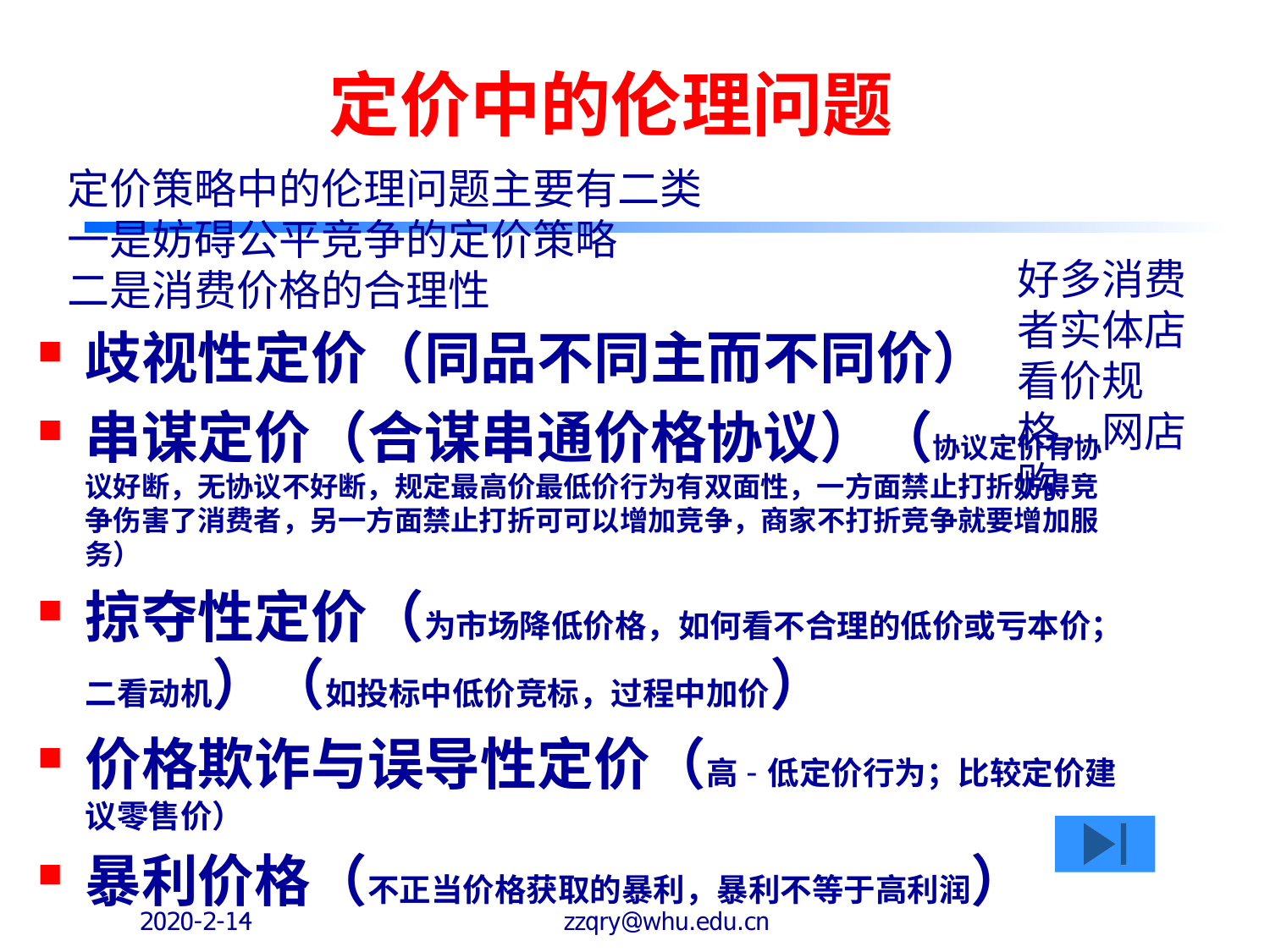

# 定价中的伦理问题
定价策略中的伦理问题主要有二类
一是妨碍公平竞争的定价策略
二是消费价格的合理性
好多消费者实体店看价规格，网店购
歧视性定价（同品不同主而不同价）
串谋定价（合谋串通价格协议）（协议定价有协议好断，无协议不好断，规定最高价最低价行为有双面性，一方面禁止打折妨碍竞争伤害了消费者，另一方面禁止打折可可以增加竞争，商家不打折竞争就要增加服务）
掠夺性定价（为市场降低价格，如何看不合理的低价或亏本价；二看动机）（如投标中低价竞标，过程中加价）
价格欺诈与误导性定价（高-低定价行为；比较定价建议零售价）
暴利价格（不正当价格获取的暴利，暴利不等于高利润）

2020-2-14
zzqry@whu.edu.cn